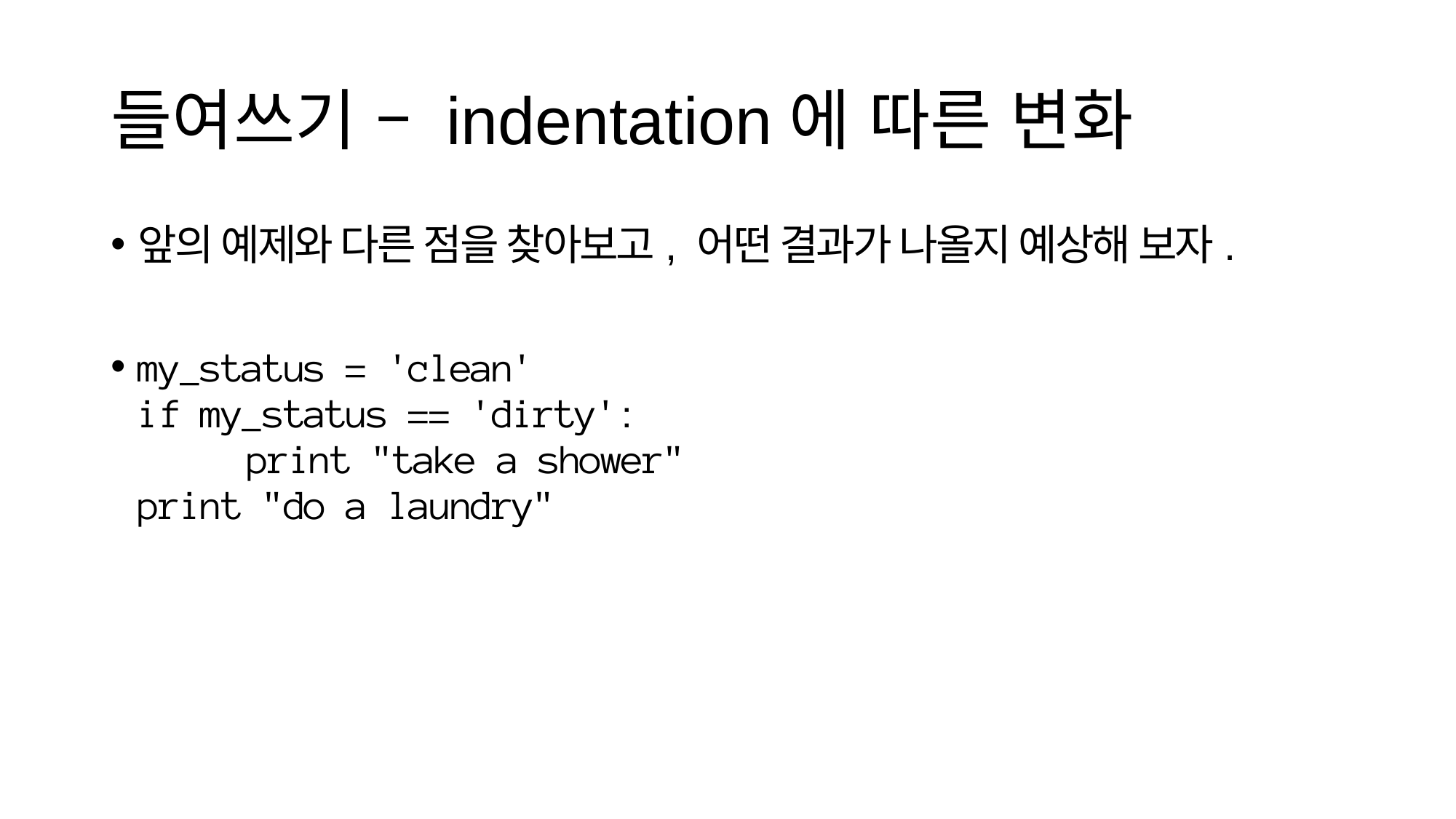

# 들여쓰기 – indentation에 따른 변화
앞의 예제와 다른 점을 찾아보고, 어떤 결과가 나올지 예상해 보자.

my_status = 'clean'
if my_status == 'dirty':
	print "take a shower"
print "do a laundry"